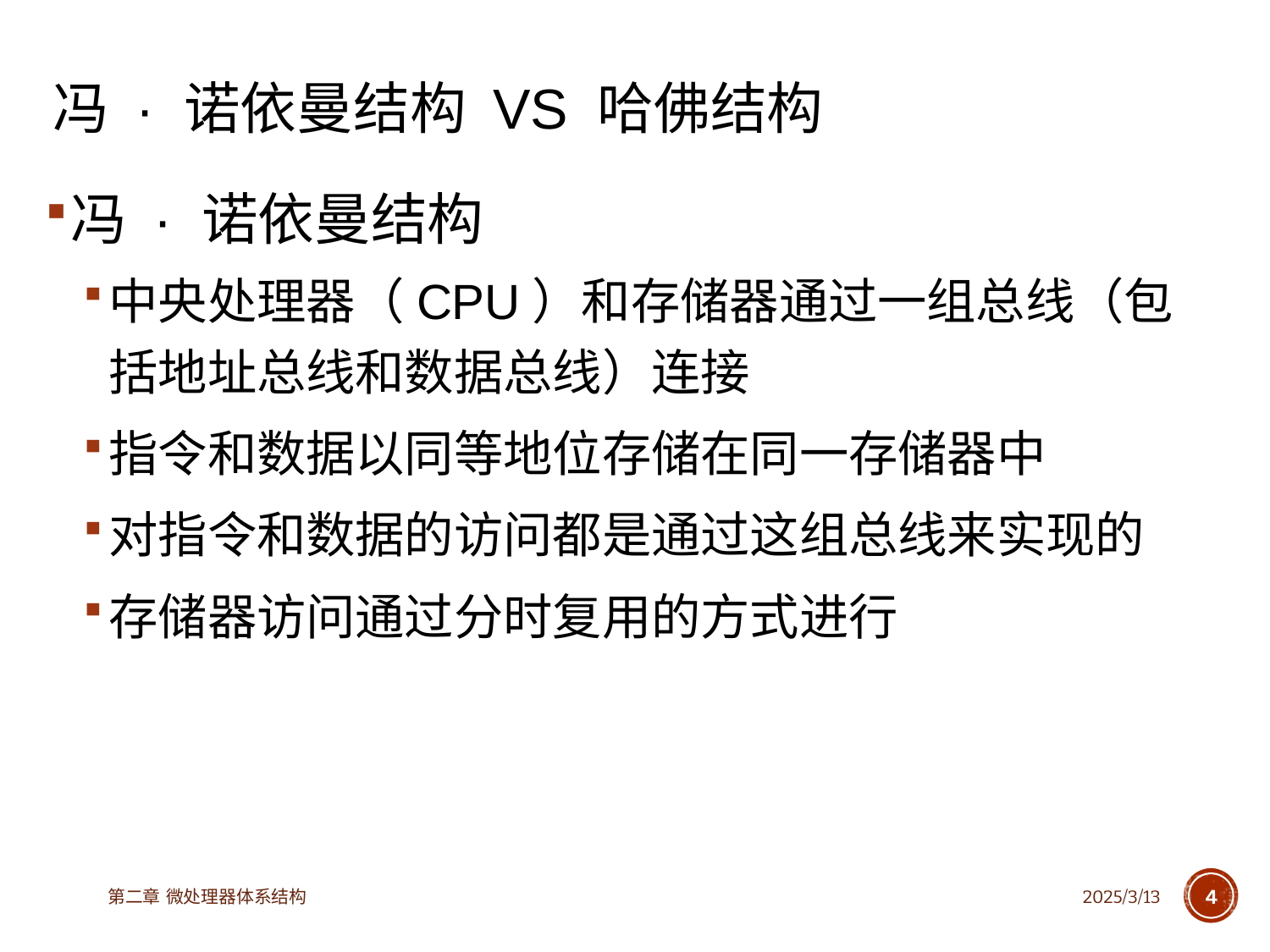

# 冯 · 诺依曼结构 VS 哈佛结构
冯 · 诺依曼结构
中央处理器（CPU）和存储器通过一组总线（包括地址总线和数据总线）连接
指令和数据以同等地位存储在同一存储器中
对指令和数据的访问都是通过这组总线来实现的
存储器访问通过分时复用的方式进行
第二章 微处理器体系结构
2025/3/13
4